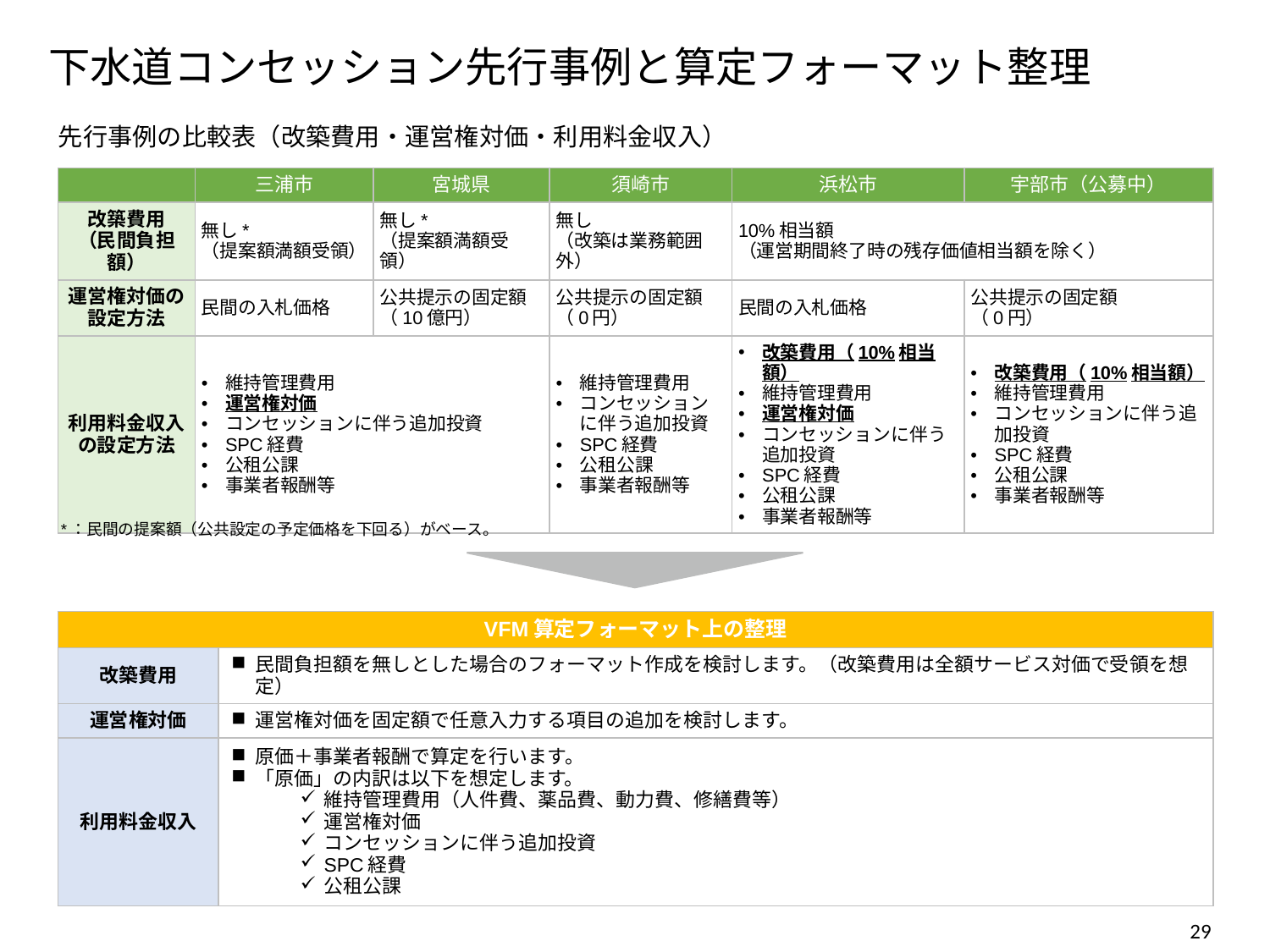

# 下水道コンセッション先行事例と算定フォーマット整理
先行事例の比較表（改築費用・運営権対価・利用料金収入）
|  | 三浦市 | 宮城県 | 須崎市 | 浜松市 | 宇部市（公募中） |
| --- | --- | --- | --- | --- | --- |
| 改築費用 （民間負担額） | 無し\* （提案額満額受領） | 無し\* （提案額満額受領） | 無し （改築は業務範囲外） | 10%相当額 （運営期間終了時の残存価値相当額を除く） |  |
| 運営権対価の 設定方法 | 民間の入札価格 | 公共提示の固定額 （10億円） | 公共提示の固定額 （0円） | 民間の入札価格 | 公共提示の固定額 （0円） |
| 利用料金収入の設定方法 | 維持管理費用 運営権対価 コンセッションに伴う追加投資 SPC経費 公租公課 事業者報酬等 |  | 維持管理費用 コンセッションに伴う追加投資 SPC経費 公租公課 事業者報酬等 | 改築費用（10%相当額） 維持管理費用 運営権対価 コンセッションに伴う追加投資 SPC経費 公租公課 事業者報酬等 | 改築費用（10%相当額） 維持管理費用 コンセッションに伴う追加投資 SPC経費 公租公課 事業者報酬等 |
*：民間の提案額（公共設定の予定価格を下回る）がベース。

| VFM算定フォーマット上の整理 |  |
| --- | --- |
| 改築費用 | 民間負担額を無しとした場合のフォーマット作成を検討します。（改築費用は全額サービス対価で受領を想定） |
| 運営権対価 | 運営権対価を固定額で任意入力する項目の追加を検討します。 |
| 利用料金収入 | 原価＋事業者報酬で算定を行います。 「原価」の内訳は以下を想定します。 維持管理費用（人件費、薬品費、動力費、修繕費等） 運営権対価 コンセッションに伴う追加投資 SPC経費 公租公課 |
29